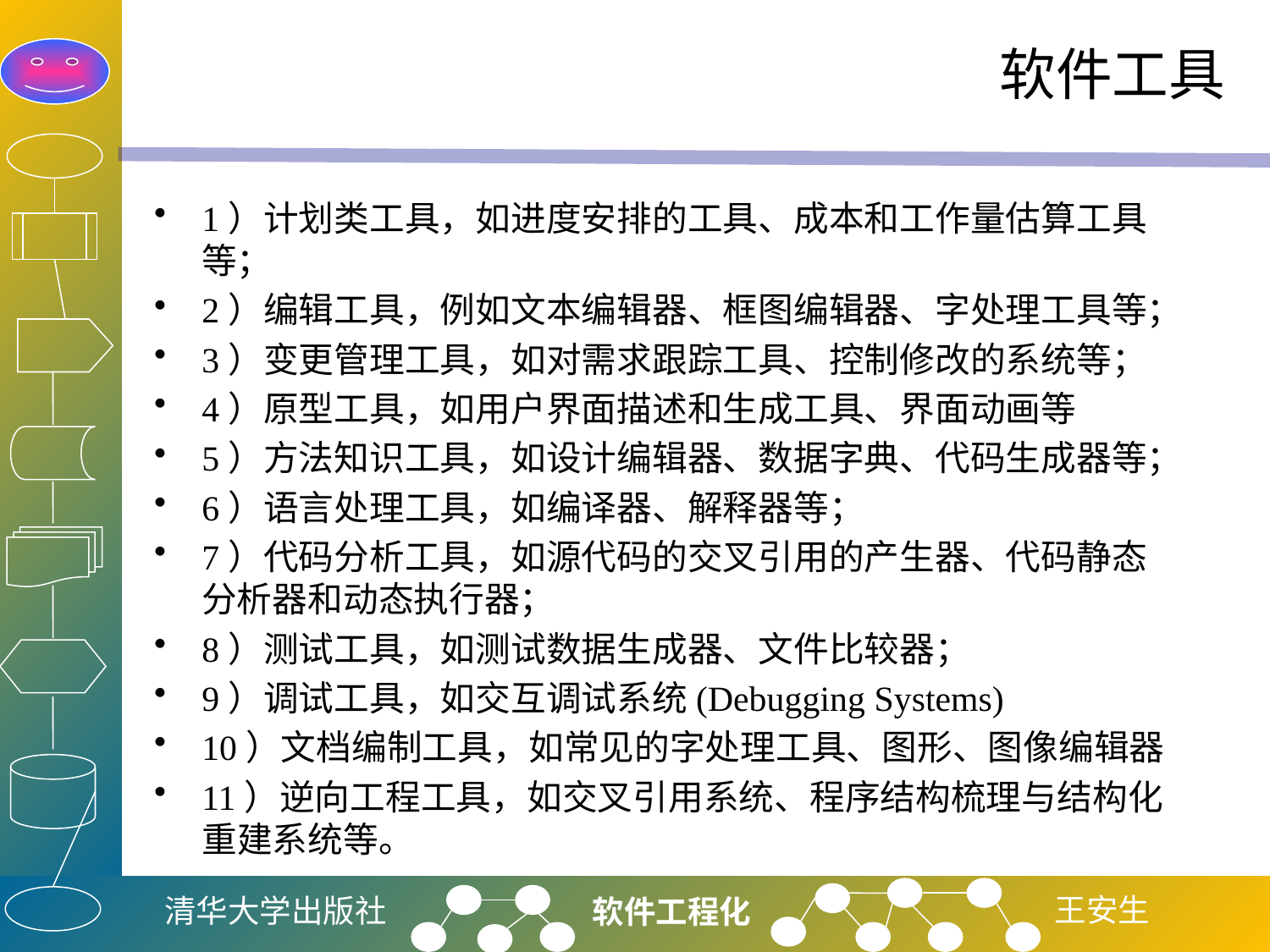

# 软件工具
1）计划类工具，如进度安排的工具、成本和工作量估算工具等；
2）编辑工具，例如文本编辑器、框图编辑器、字处理工具等；
3）变更管理工具，如对需求跟踪工具、控制修改的系统等；
4）原型工具，如用户界面描述和生成工具、界面动画等
5）方法知识工具，如设计编辑器、数据字典、代码生成器等；
6）语言处理工具，如编译器、解释器等；
7）代码分析工具，如源代码的交叉引用的产生器、代码静态分析器和动态执行器；
8）测试工具，如测试数据生成器、文件比较器；
9）调试工具，如交互调试系统(Debugging Systems)
10）文档编制工具，如常见的字处理工具、图形、图像编辑器
11）逆向工程工具，如交叉引用系统、程序结构梳理与结构化重建系统等。